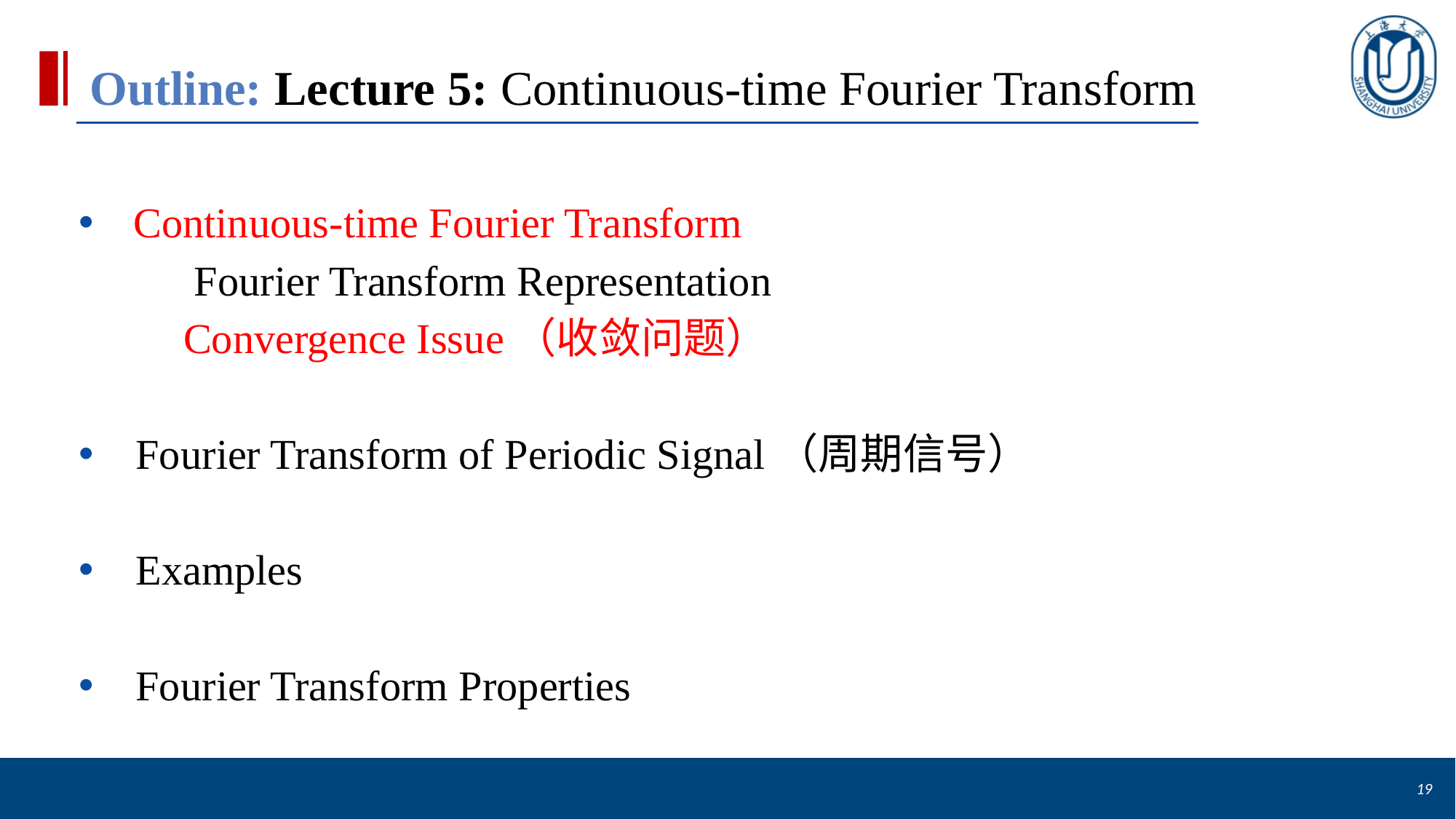

# Outline: Lecture 5: Continuous-time Fourier Transform
Continuous-time Fourier Transform
	Fourier Transform Representation
         Convergence Issue（收敛问题）

    Fourier Transform of Periodic Signal（周期信号）

    Examples

    Fourier Transform Properties
19